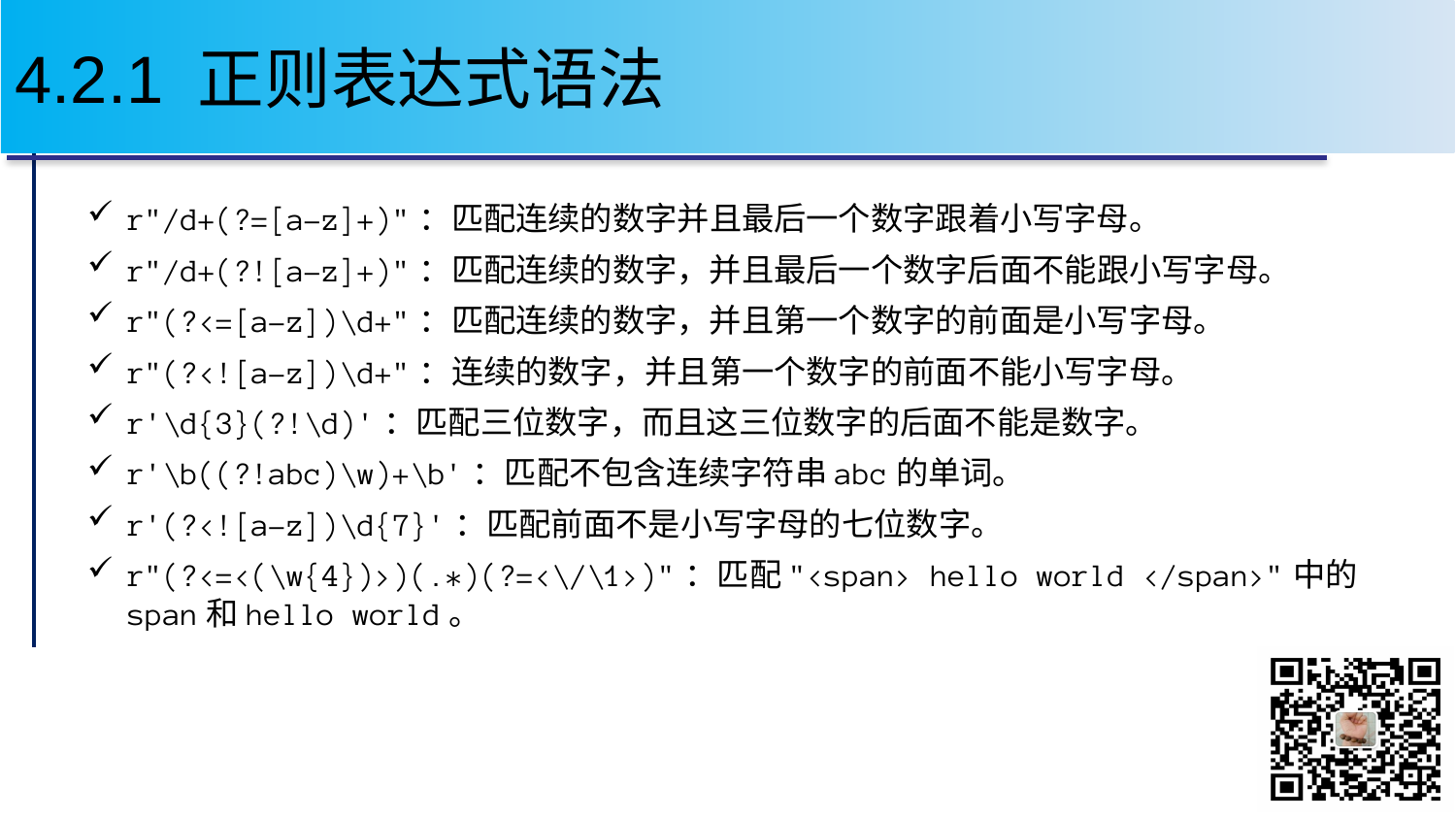

# 4.2.1 正则表达式语法
r"/d+(?=[a-z]+)"：匹配连续的数字并且最后一个数字跟着小写字母。
r"/d+(?![a-z]+)"：匹配连续的数字，并且最后一个数字后面不能跟小写字母。
r"(?<=[a-z])\d+"：匹配连续的数字，并且第一个数字的前面是小写字母。
r"(?<![a-z])\d+"：连续的数字，并且第一个数字的前面不能小写字母。
r'\d{3}(?!\d)'：匹配三位数字，而且这三位数字的后面不能是数字。
r'\b((?!abc)\w)+\b'：匹配不包含连续字符串abc的单词。
r'(?<![a-z])\d{7}'：匹配前面不是小写字母的七位数字。
r"(?<=<(\w{4})>)(.*)(?=<\/\1>)"：匹配"<span> hello world </span>"中的span和hello world。
94